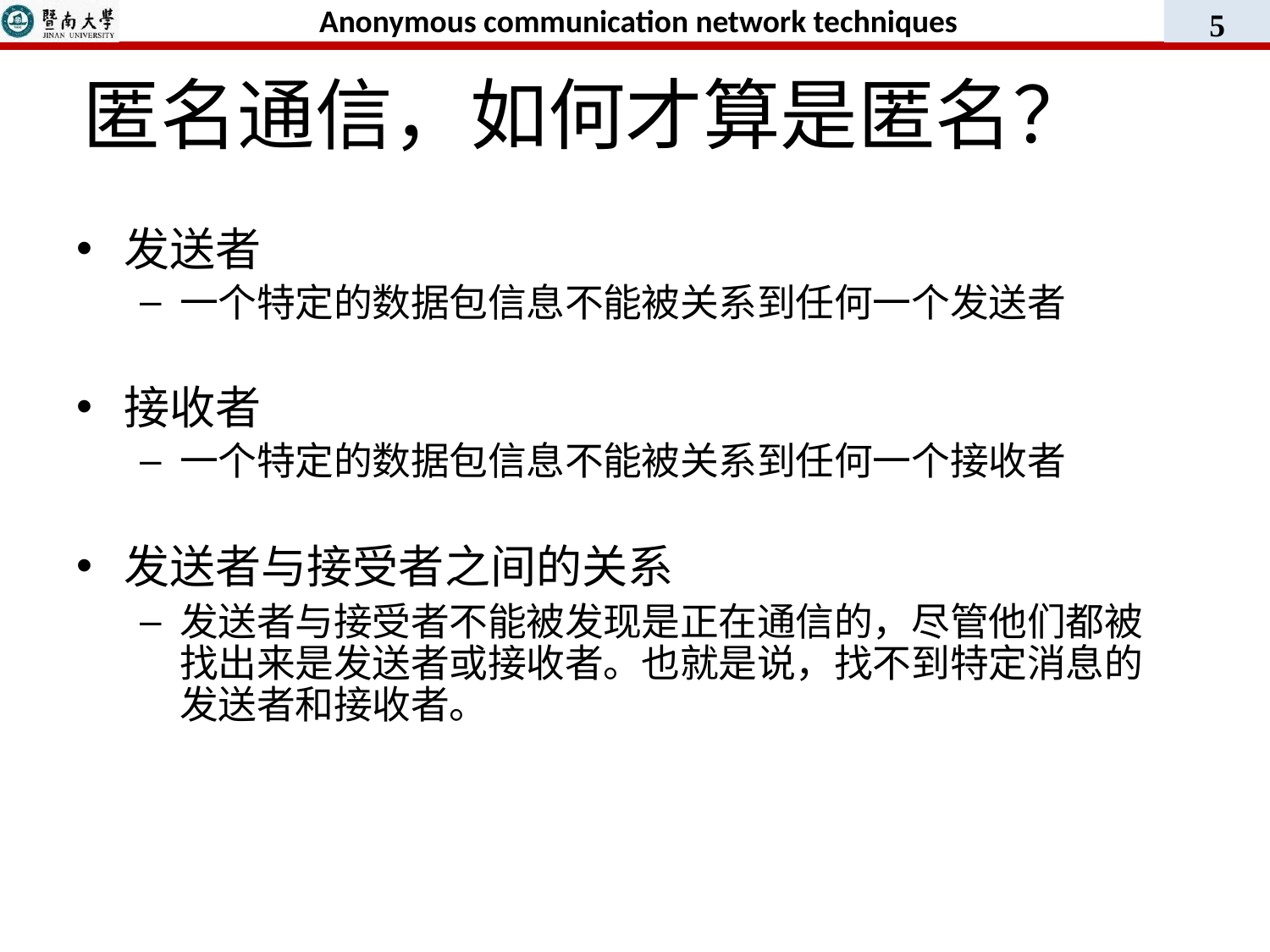

Anonymous communication network techniques
5
匿名通信，如何才算是匿名？
发送者
一个特定的数据包信息不能被关系到任何一个发送者

接收者
一个特定的数据包信息不能被关系到任何一个接收者

发送者与接受者之间的关系
发送者与接受者不能被发现是正在通信的，尽管他们都被找出来是发送者或接收者。也就是说，找不到特定消息的发送者和接收者。